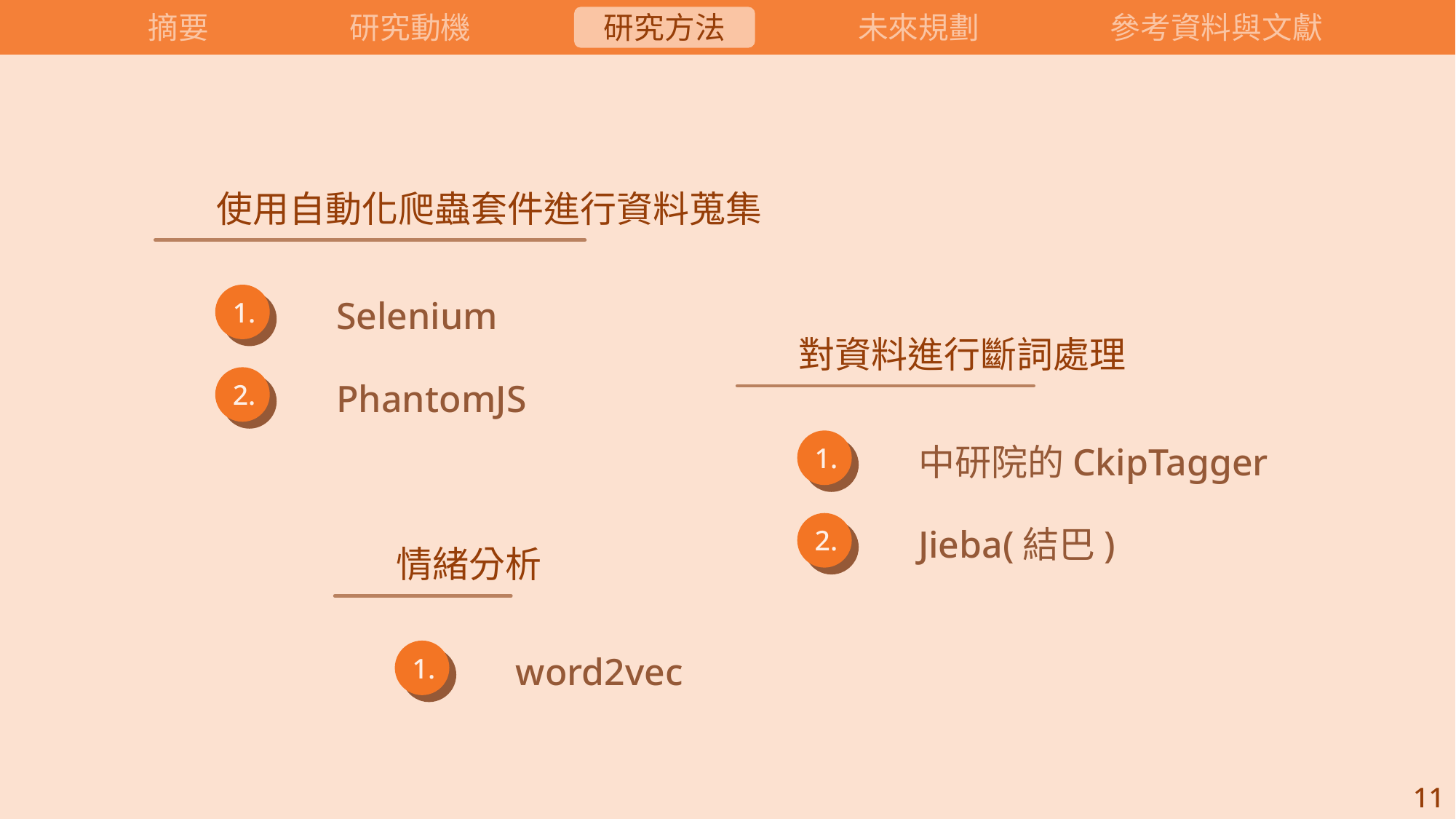

摘要
研究動機
研究方法
未來規劃
參考資料與文獻

使用自動化爬蟲套件進行資料蒐集

1.

Selenium

2.

PhantomJS
對資料進行斷詞處理

1.

中研院的CkipTagger

2.

Jieba(結巴)
情緒分析

1.

word2vec
11